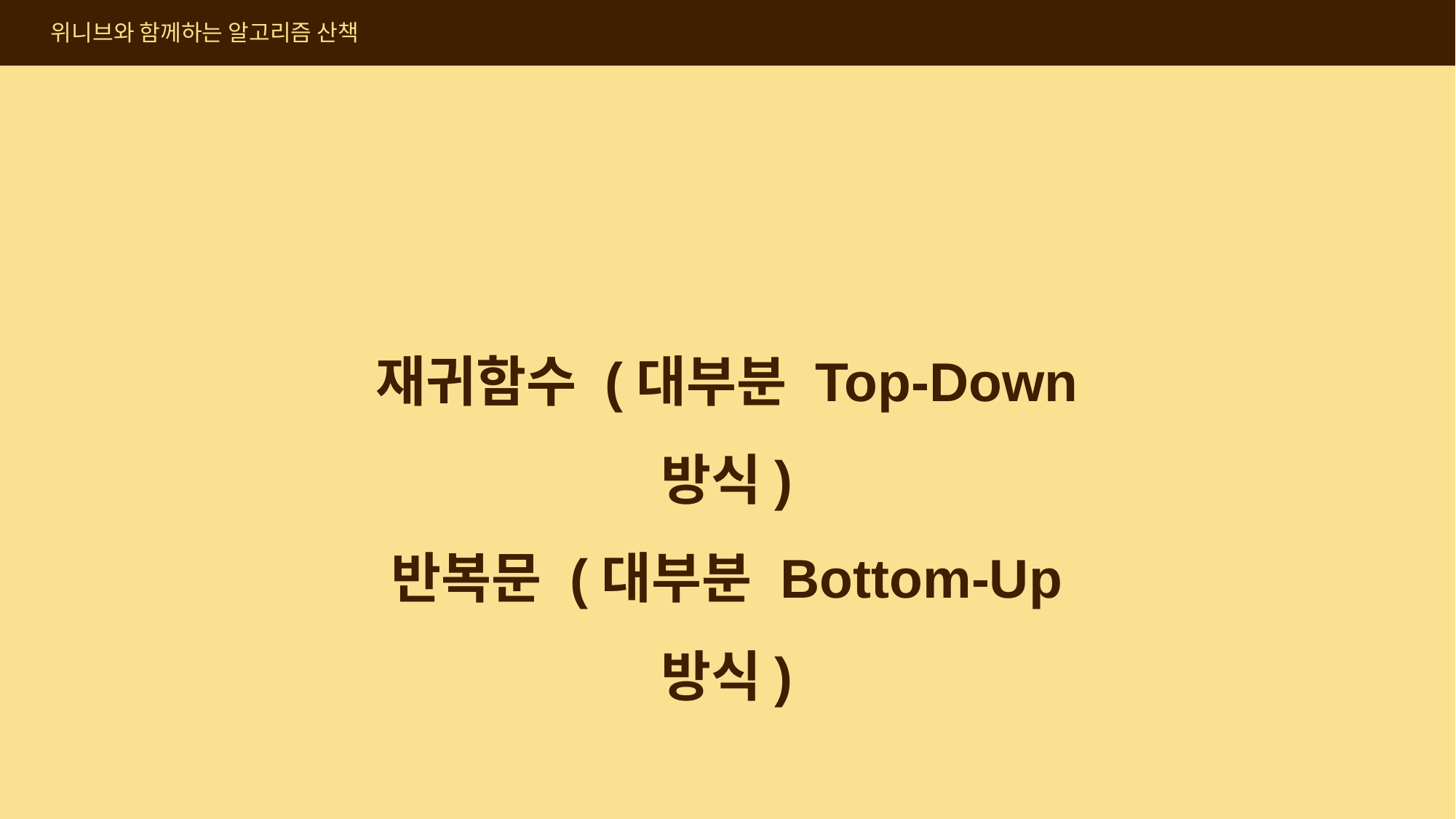

위니브와 함께하는 알고리즘 산책
재귀함수 (대부분 Top-Down 방식)
반복문 (대부분 Bottom-Up 방식)